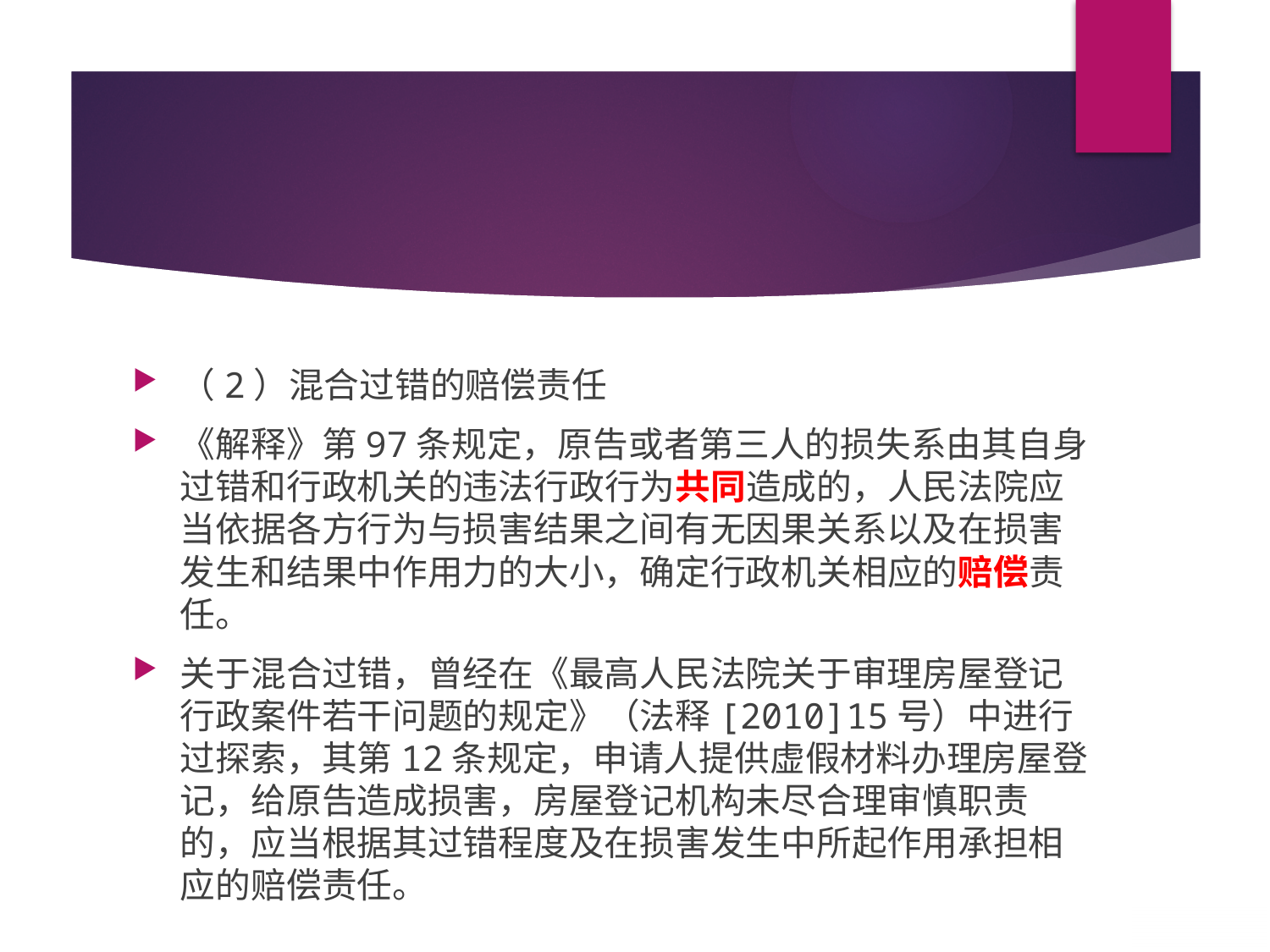

#
（2）混合过错的赔偿责任
《解释》第97条规定，原告或者第三人的损失系由其自身过错和行政机关的违法行政行为共同造成的，人民法院应当依据各方行为与损害结果之间有无因果关系以及在损害发生和结果中作用力的大小，确定行政机关相应的赔偿责任。
关于混合过错，曾经在《最高人民法院关于审理房屋登记行政案件若干问题的规定》（法释[2010]15号）中进行过探索，其第12条规定，申请人提供虚假材料办理房屋登记，给原告造成损害，房屋登记机构未尽合理审慎职责的，应当根据其过错程度及在损害发生中所起作用承担相应的赔偿责任。